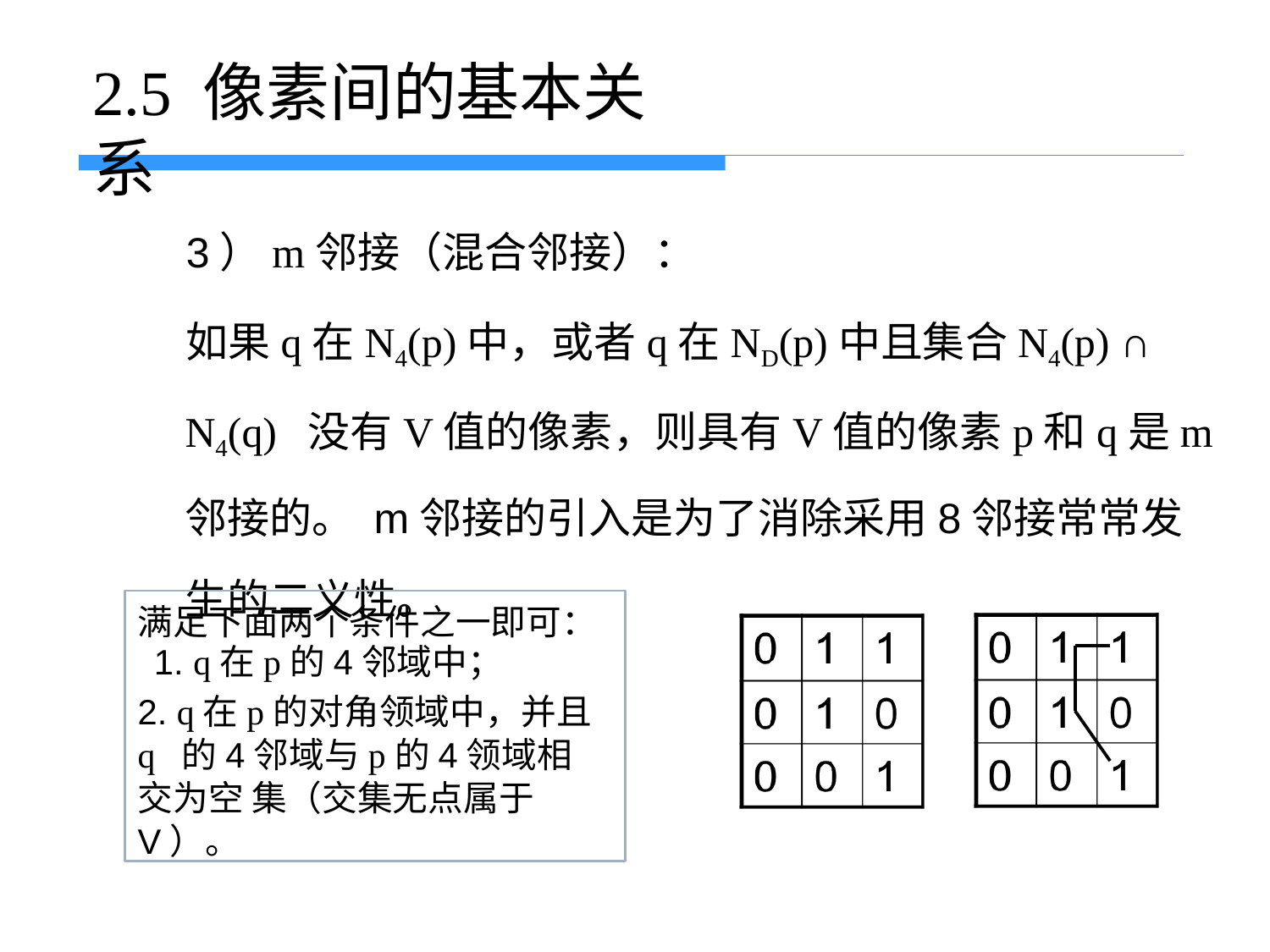

# 2.5 像素间的基本关系
3）m邻接（混合邻接）：
如果q在N4(p)中，或者q在ND(p)中且集合N4(p) ∩ N4(q)  没有V值的像素，则具有V值的像素p和q是m邻接的。 m邻接的引入是为了消除采用8邻接常常发生的二义性。
满足下面两个条件之一即可：  1. q在p的4邻域中；
2. q在p的对角领域中，并且q  的4邻域与p的4领域相交为空 集（交集无点属于V）。